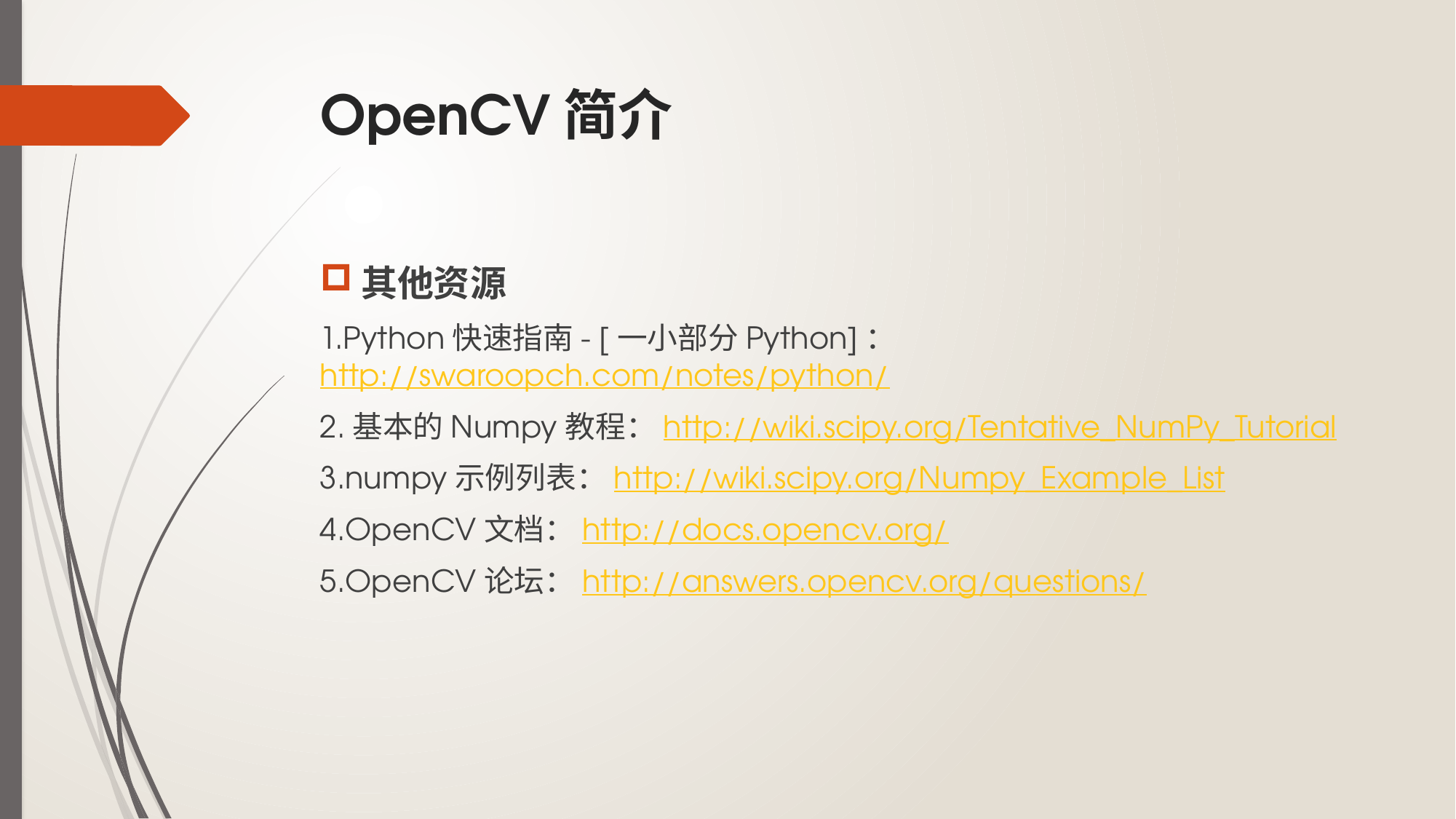

# OpenCV简介
其他资源
1.Python快速指南- [一小部分Python]：http://swaroopch.com/notes/python/
2.基本的Numpy教程：http://wiki.scipy.org/Tentative_NumPy_Tutorial
3.numpy示例列表：http://wiki.scipy.org/Numpy_Example_List
4.OpenCV文档：http://docs.opencv.org/
5.OpenCV论坛：http://answers.opencv.org/questions/